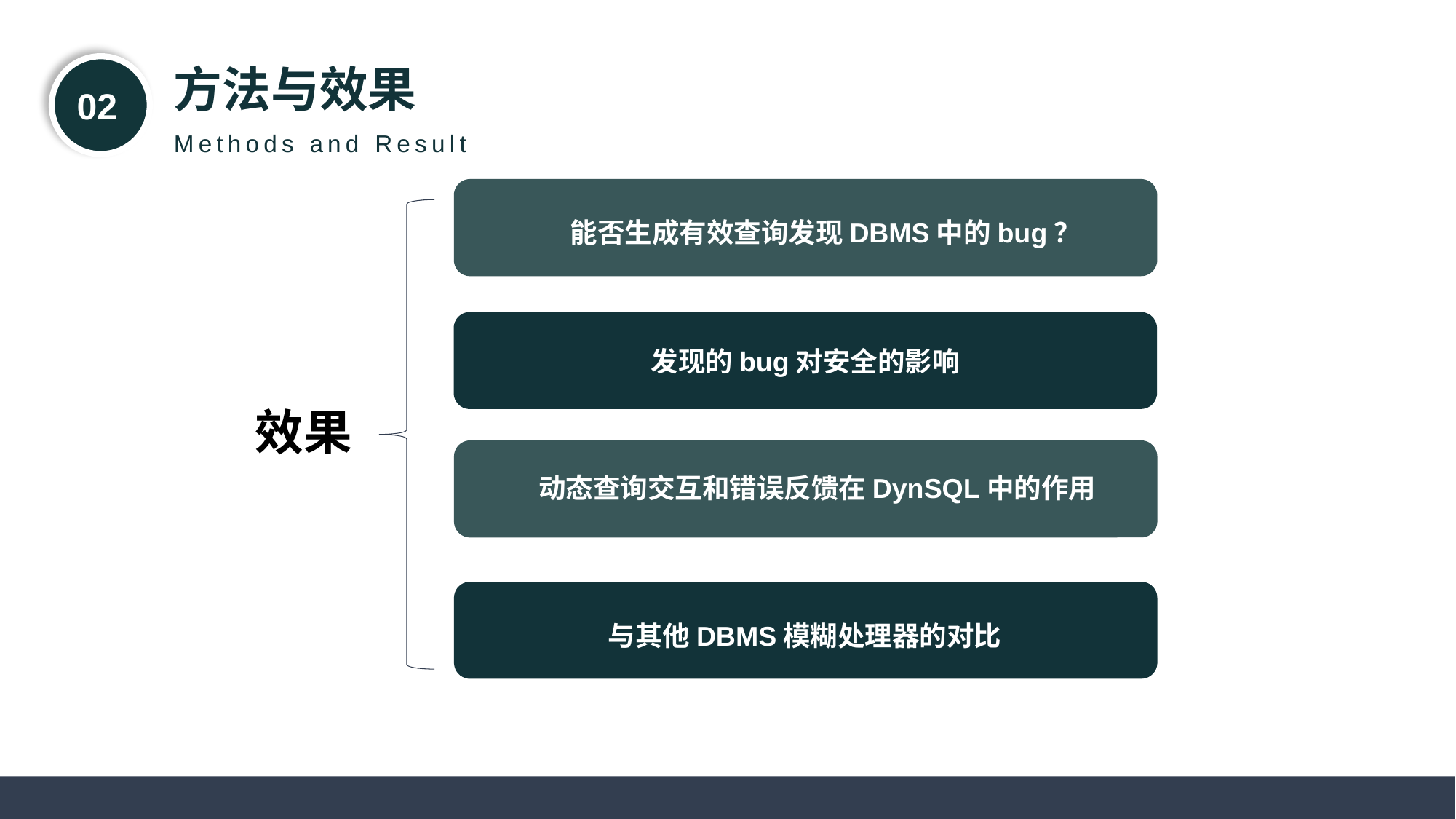

方法与效果
02
Methods and Result

能否生成有效查询发现DBMS中的bug？

发现的bug对安全的影响

效果

动态查询交互和错误反馈在DynSQL中的作用

与其他DBMS模糊处理器的对比